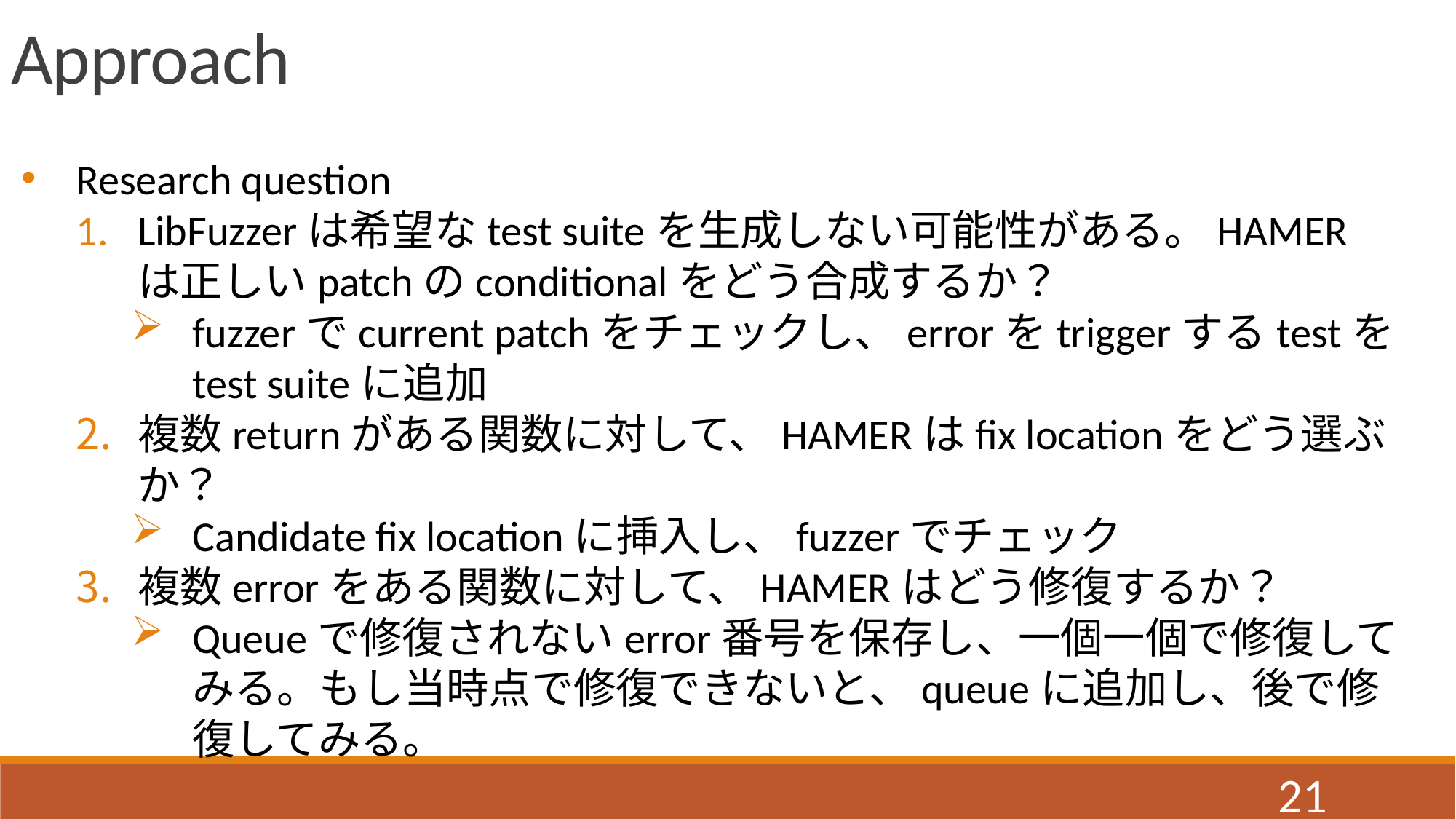

Approach
Research question
LibFuzzerは希望なtest suiteを生成しない可能性がある。HAMERは正しいpatchのconditionalをどう合成するか？
fuzzerでcurrent patchをチェックし、errorをtriggerするtestをtest suiteに追加
複数returnがある関数に対して、HAMERはfix locationをどう選ぶか？
Candidate fix locationに挿入し、fuzzerでチェック
複数errorをある関数に対して、HAMERはどう修復するか？
Queueで修復されないerror番号を保存し、一個一個で修復してみる。もし当時点で修復できないと、queueに追加し、後で修復してみる。
21